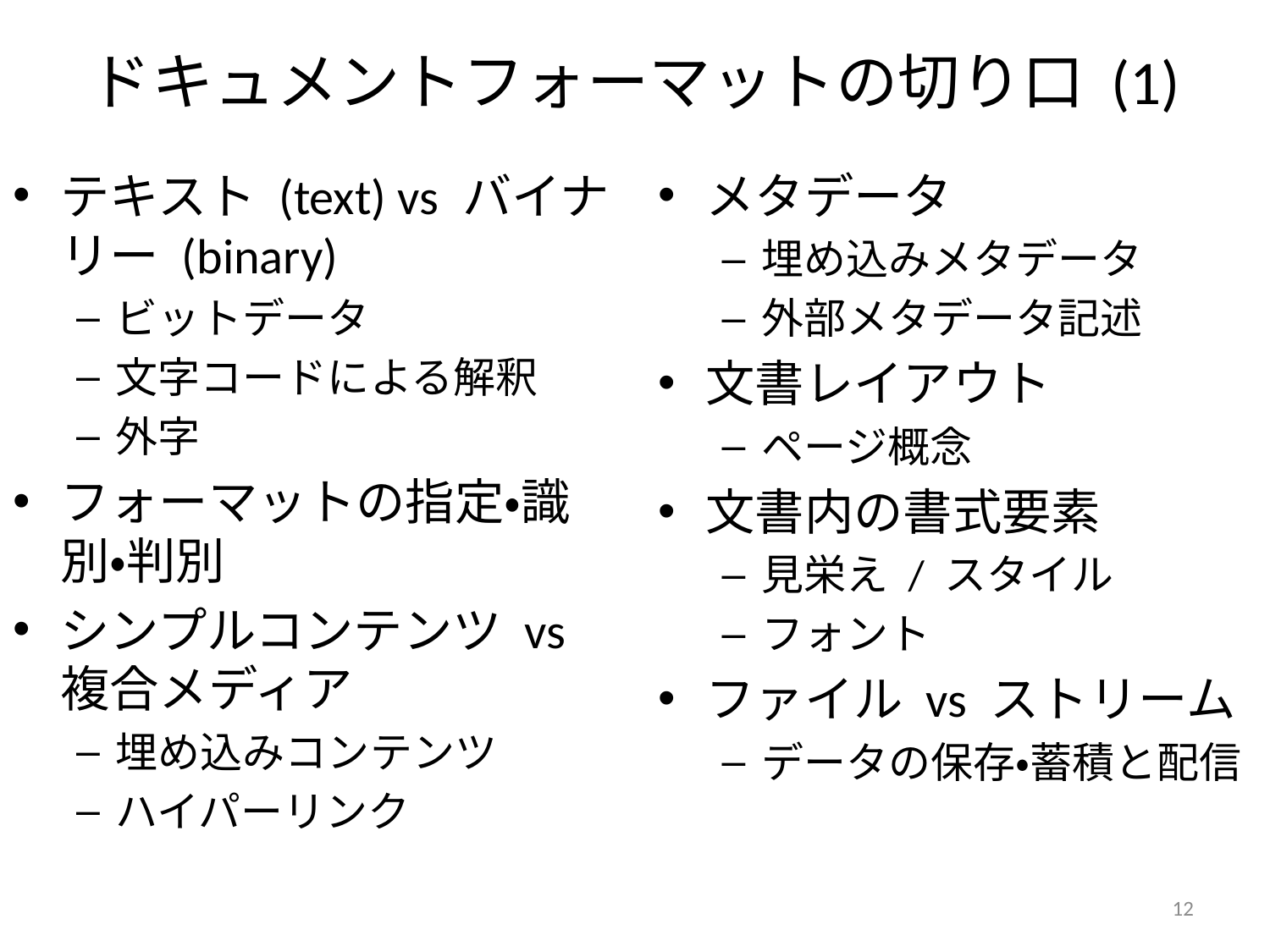

# ドキュメントフォーマットの切り口 (1)
テキスト (text) vs バイナリー (binary)
ビットデータ
文字コードによる解釈
外字
フォーマットの指定・識別・判別
シンプルコンテンツ vs 複合メディア
埋め込みコンテンツ
ハイパーリンク
メタデータ
埋め込みメタデータ
外部メタデータ記述
文書レイアウト
ページ概念
文書内の書式要素
見栄え / スタイル
フォント
ファイル vs ストリーム
データの保存・蓄積と配信
12